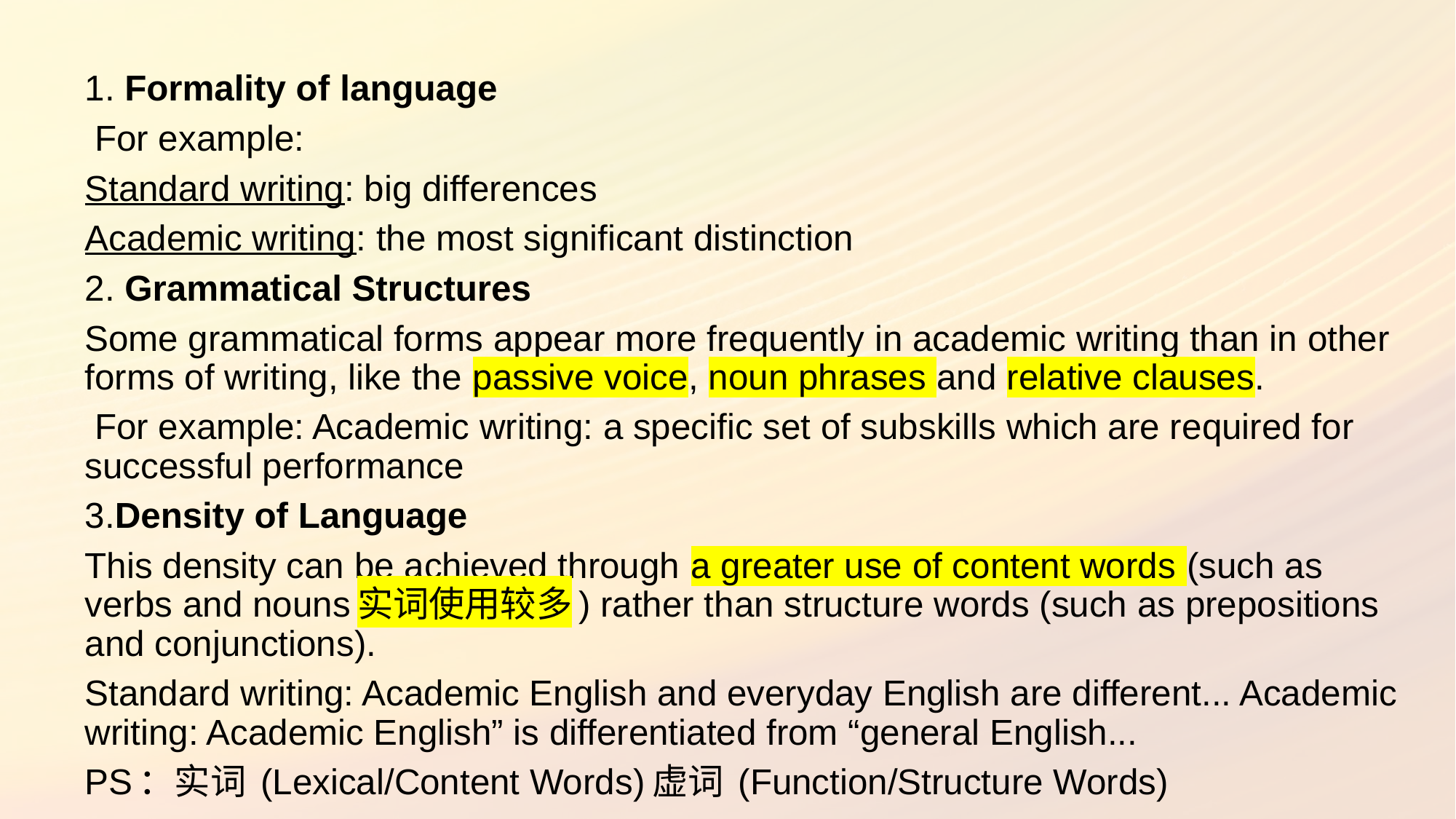

#
1. Formality of language
 For example:
Standard writing: big differences
Academic writing: the most significant distinction
2. Grammatical Structures
Some grammatical forms appear more frequently in academic writing than in other forms of writing, like the passive voice, noun phrases and relative clauses.
 For example: Academic writing: a specific set of subskills which are required for successful performance
3.Density of Language
This density can be achieved through a greater use of content words (such as verbs and nouns实词使用较多) rather than structure words (such as prepositions and conjunctions).
Standard writing: Academic English and everyday English are different... Academic writing: Academic English” is differentiated from “general English...
PS：实词 (Lexical/Content Words)虚词 (Function/Structure Words)